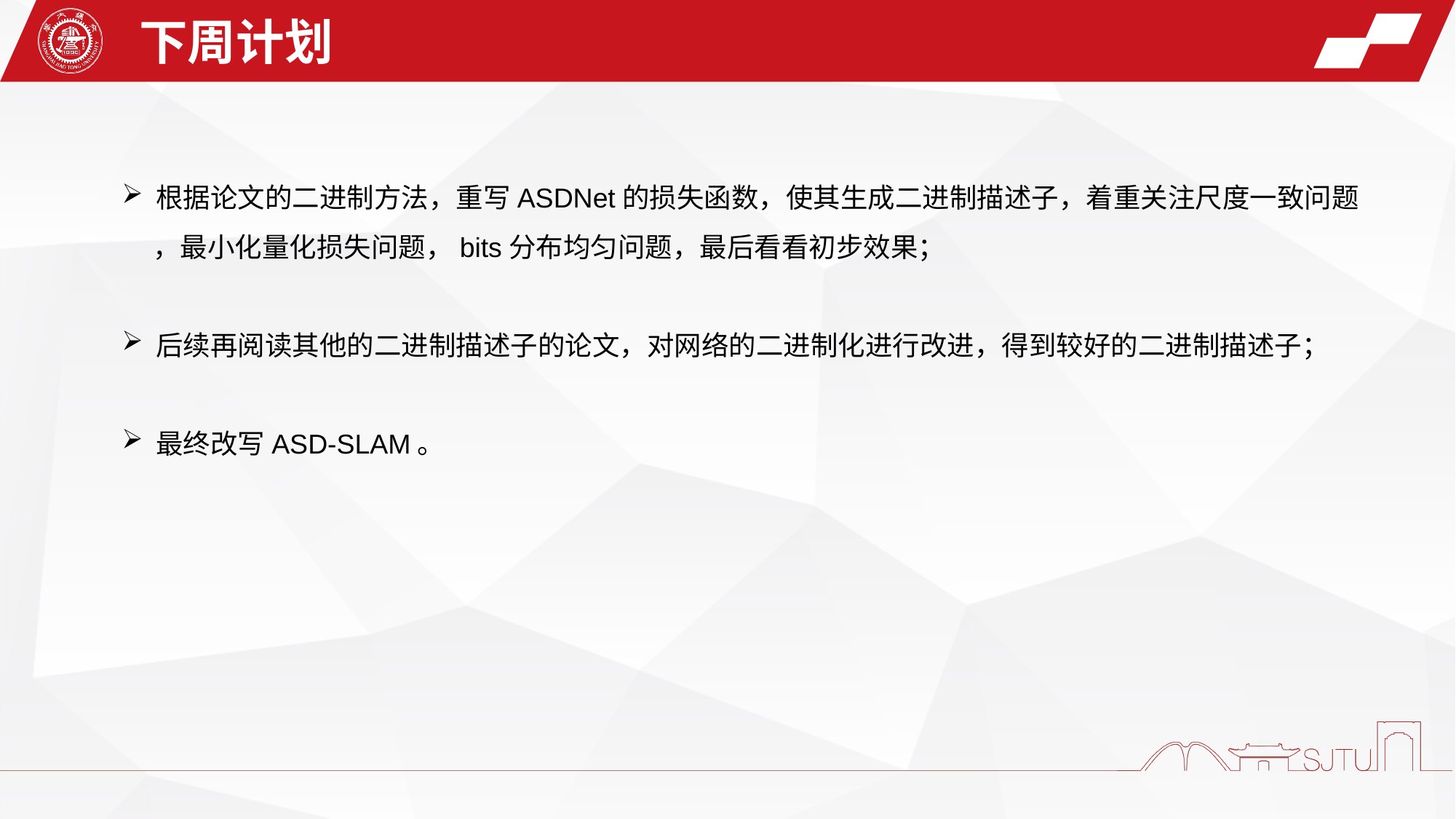

下周计划
根据论文的二进制方法，重写ASDNet的损失函数，使其生成二进制描述子，着重关注尺度一致问题
    ，最小化量化损失问题，bits分布均匀问题，最后看看初步效果；

后续再阅读其他的二进制描述子的论文，对网络的二进制化进行改进，得到较好的二进制描述子；

最终改写ASD-SLAM。